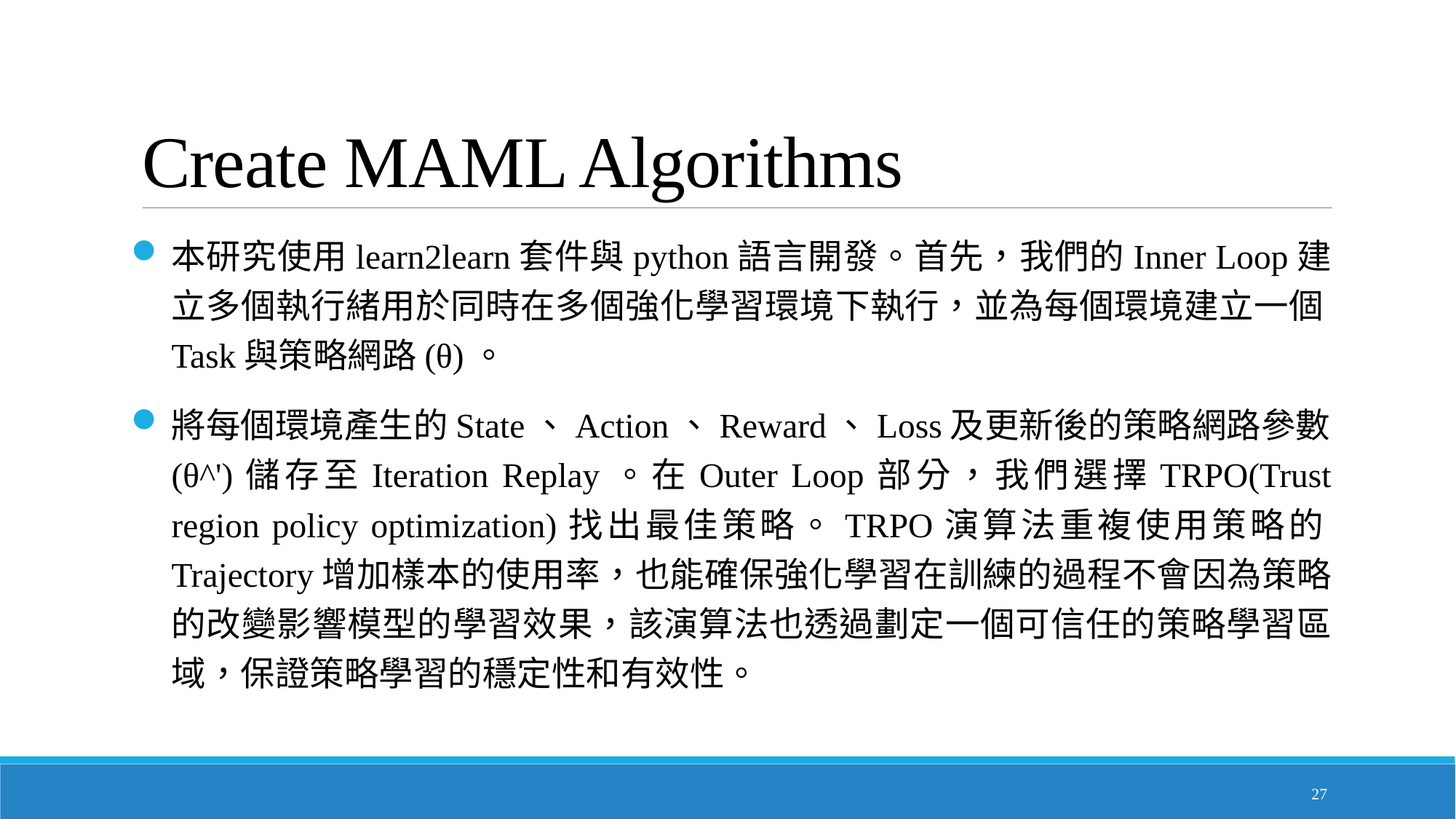

# Create MAML Algorithms
本研究使用learn2learn套件與python語言開發。首先，我們的Inner Loop建立多個執行緒用於同時在多個強化學習環境下執行，並為每個環境建立一個Task與策略網路(θ)。
將每個環境產生的State、Action、Reward、Loss及更新後的策略網路參數(θ^')儲存至Iteration Replay。在Outer Loop部分，我們選擇TRPO(Trust region policy optimization)找出最佳策略。TRPO演算法重複使用策略的Trajectory增加樣本的使用率，也能確保強化學習在訓練的過程不會因為策略的改變影響模型的學習效果，該演算法也透過劃定一個可信任的策略學習區域，保證策略學習的穩定性和有效性。
27